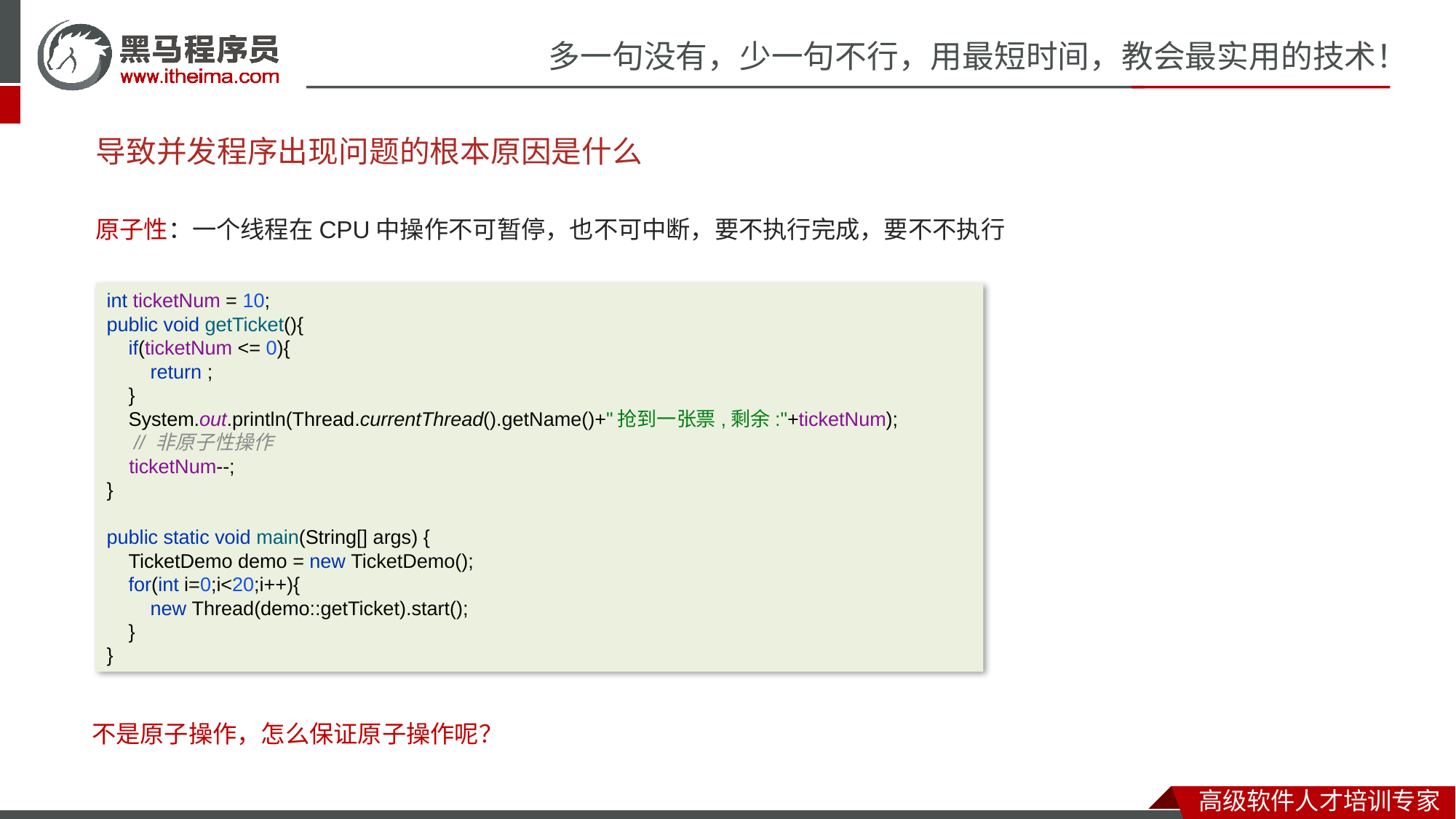

# 导致并发程序出现问题的根本原因是什么
原子性：一个线程在CPU中操作不可暂停，也不可中断，要不执行完成，要不不执行
int ticketNum = 10;
public void getTicket(){
    if(ticketNum <= 0){
        return ;
    }
    System.out.println(Thread.currentThread().getName()+"抢到一张票,剩余:"+ticketNum);
     // 非原子性操作
    ticketNum--;
}
public static void main(String[] args) {
    TicketDemo demo = new TicketDemo();
    for(int i=0;i<20;i++){
        new Thread(demo::getTicket).start();
    }
}
不是原子操作，怎么保证原子操作呢？